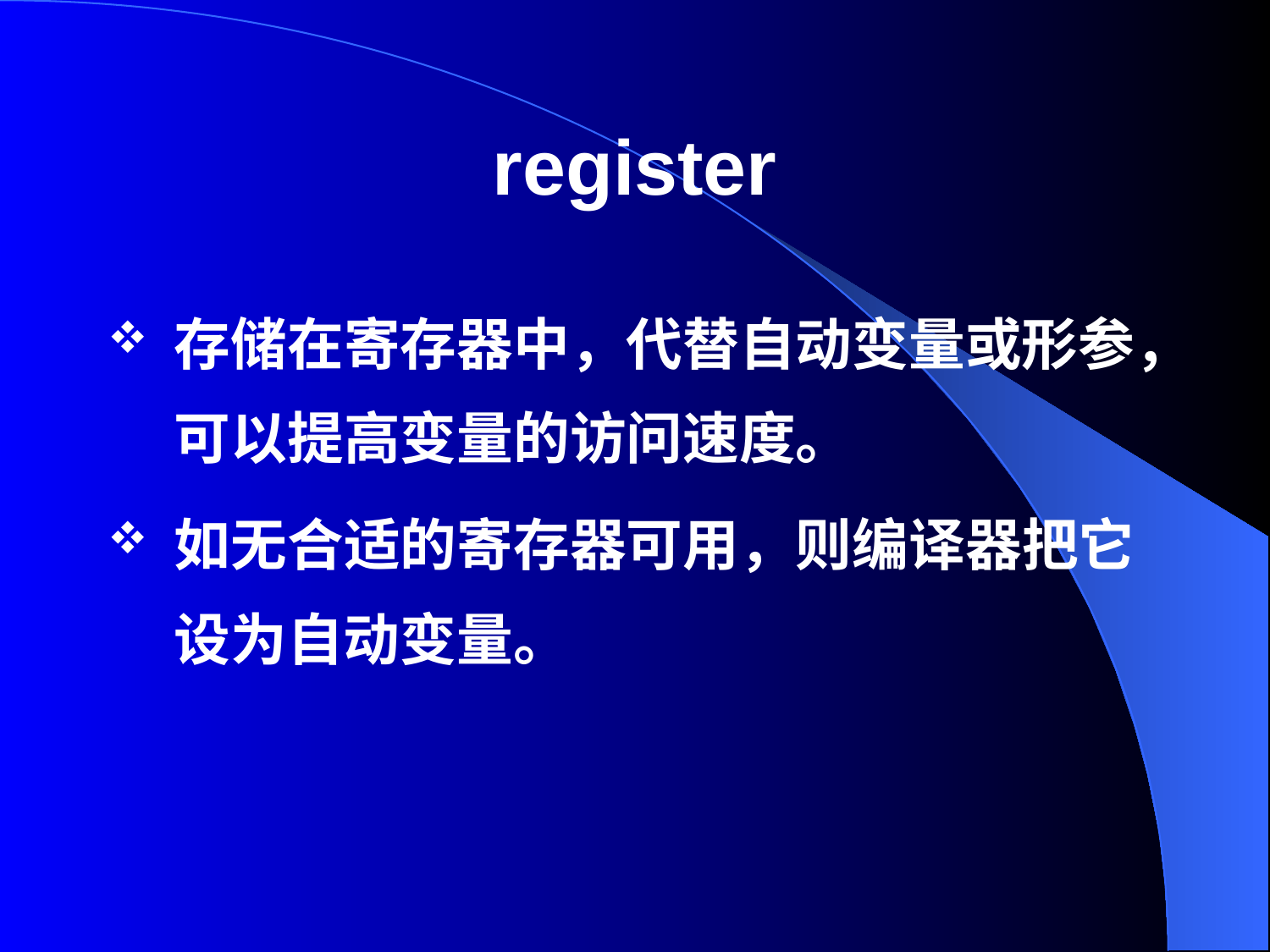

# register
存储在寄存器中，代替自动变量或形参，可以提高变量的访问速度。
如无合适的寄存器可用，则编译器把它设为自动变量。